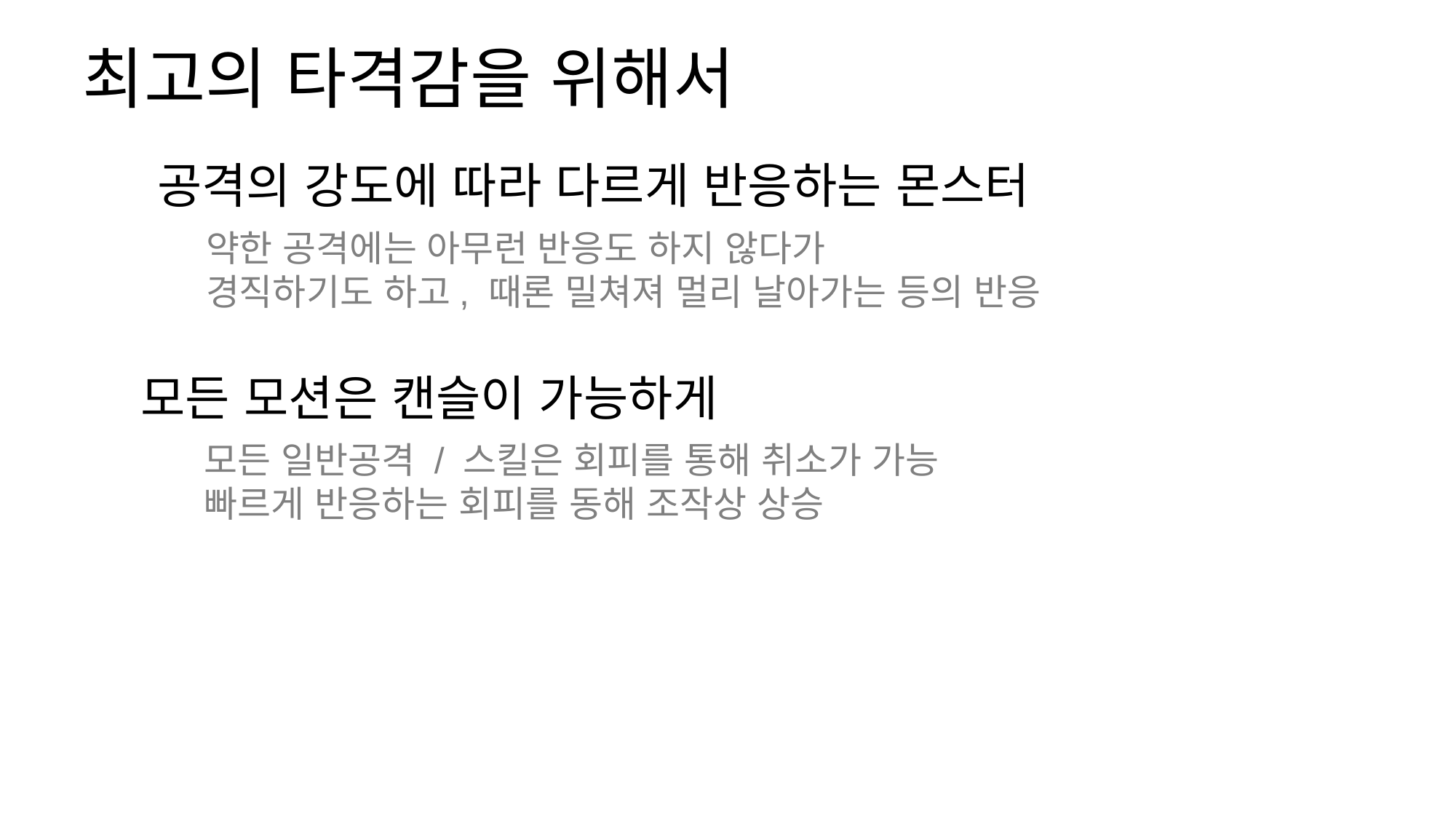

최고의 타격감을 위해서
공격의 강도에 따라 다르게 반응하는 몬스터
약한 공격에는 아무런 반응도 하지 않다가
경직하기도 하고, 때론 밀쳐져 멀리 날아가는 등의 반응
모든 모션은 캔슬이 가능하게
모든 일반공격 / 스킬은 회피를 통해 취소가 가능
빠르게 반응하는 회피를 동해 조작상 상승